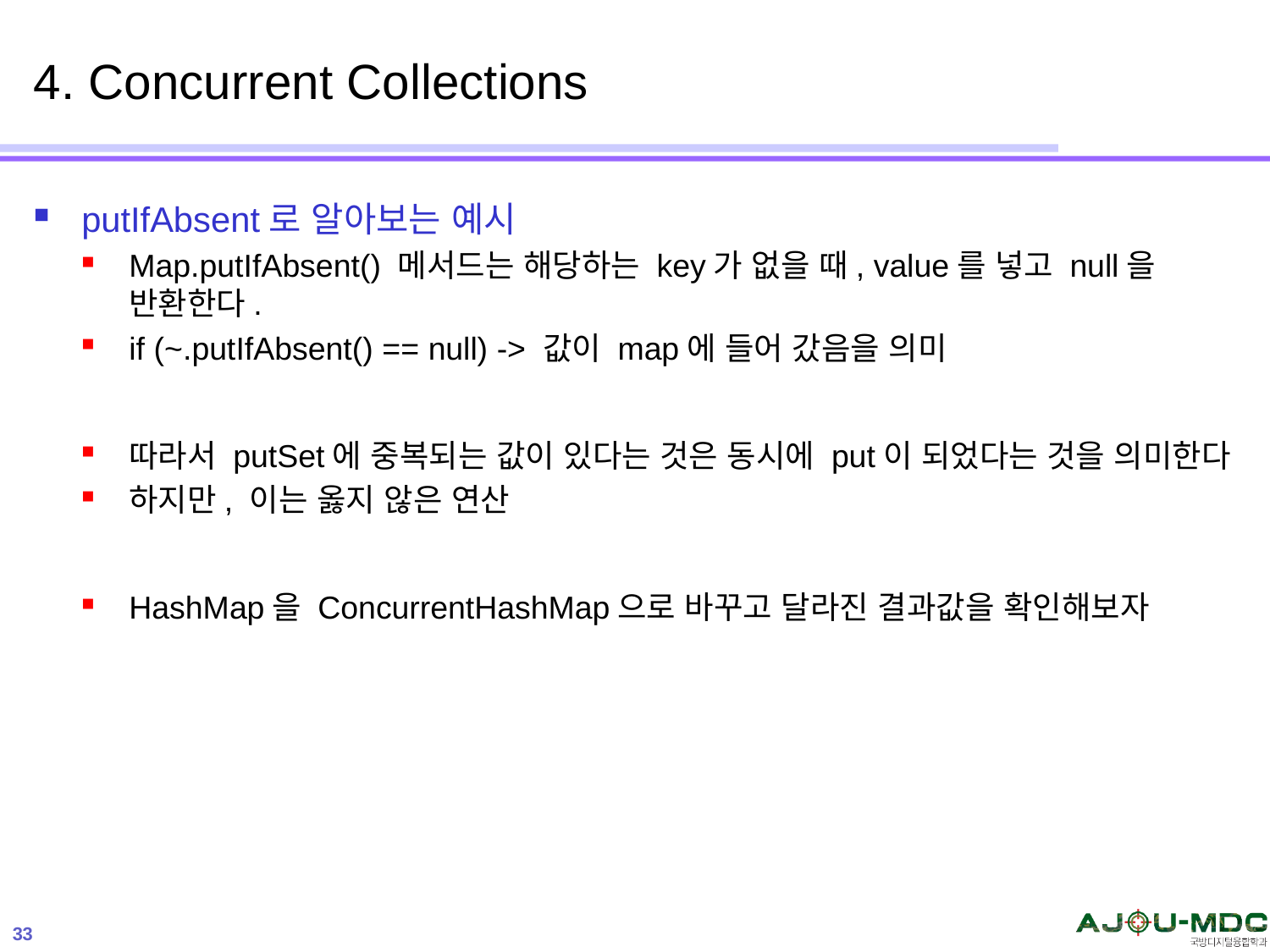

# 4. Concurrent Collections
putIfAbsent로 알아보는 예시
Map.putIfAbsent() 메서드는 해당하는 key가 없을 때, value를 넣고 null을 반환한다.
if (~.putIfAbsent() == null) -> 값이 map에 들어 갔음을 의미

따라서 putSet에 중복되는 값이 있다는 것은 동시에 put이 되었다는 것을 의미한다
하지만, 이는 옳지 않은 연산

HashMap을 ConcurrentHashMap으로 바꾸고 달라진 결과값을 확인해보자
33